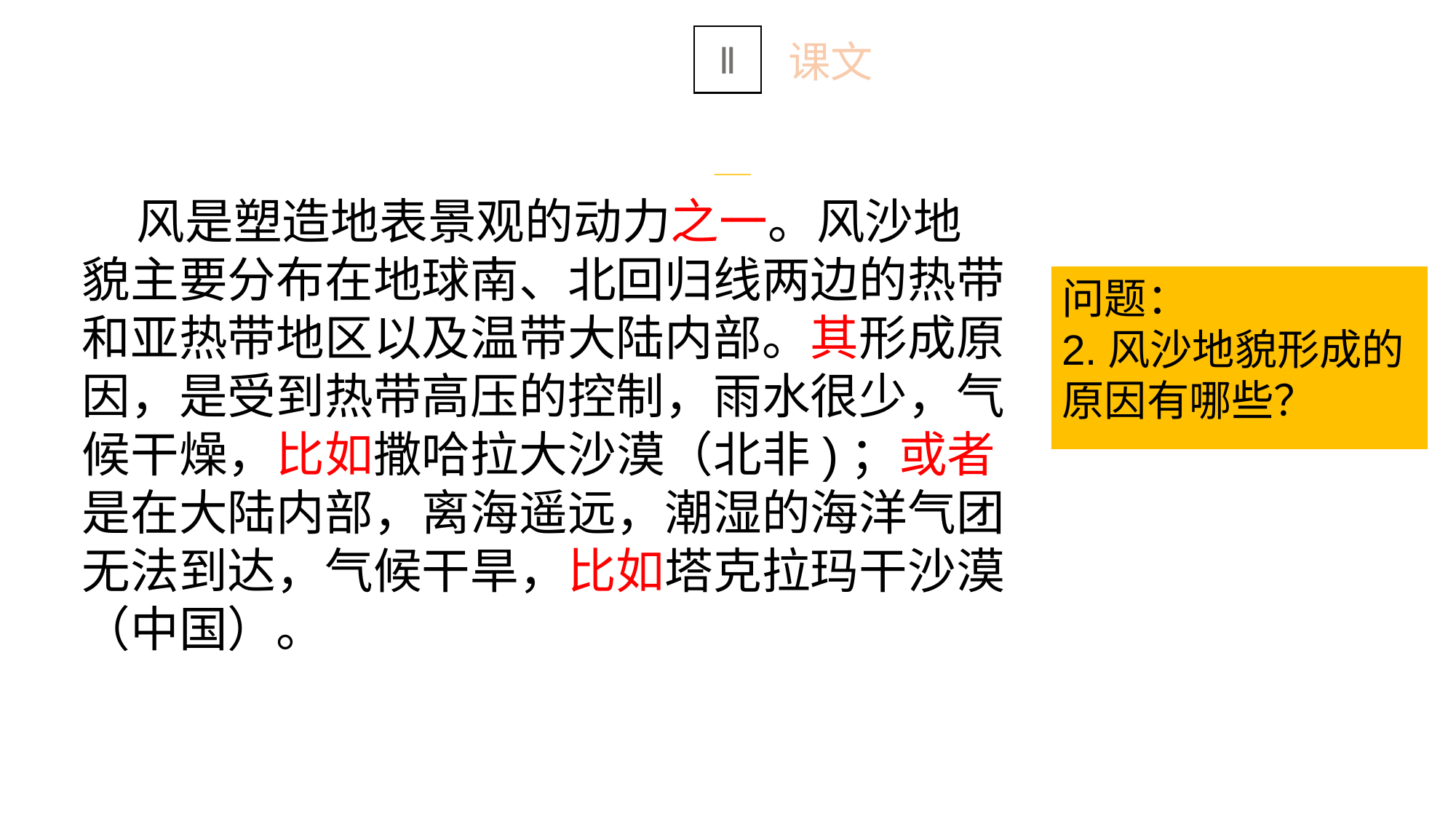

Ⅱ
课文
  ——
风是塑造地表景观的动力之一。风沙地貌主要分布在地球南、北回归线两边的热带和亚热带地区以及温带大陆内部。其形成原因，是受到热带高压的控制，雨水很少，气候干燥，比如撒哈拉大沙漠（北非)；或者是在大陆内部，离海遥远，潮湿的海洋气团无法到达，气候干旱，比如塔克拉玛干沙漠（中国）。
问题：
2.风沙地貌形成的原因有哪些？